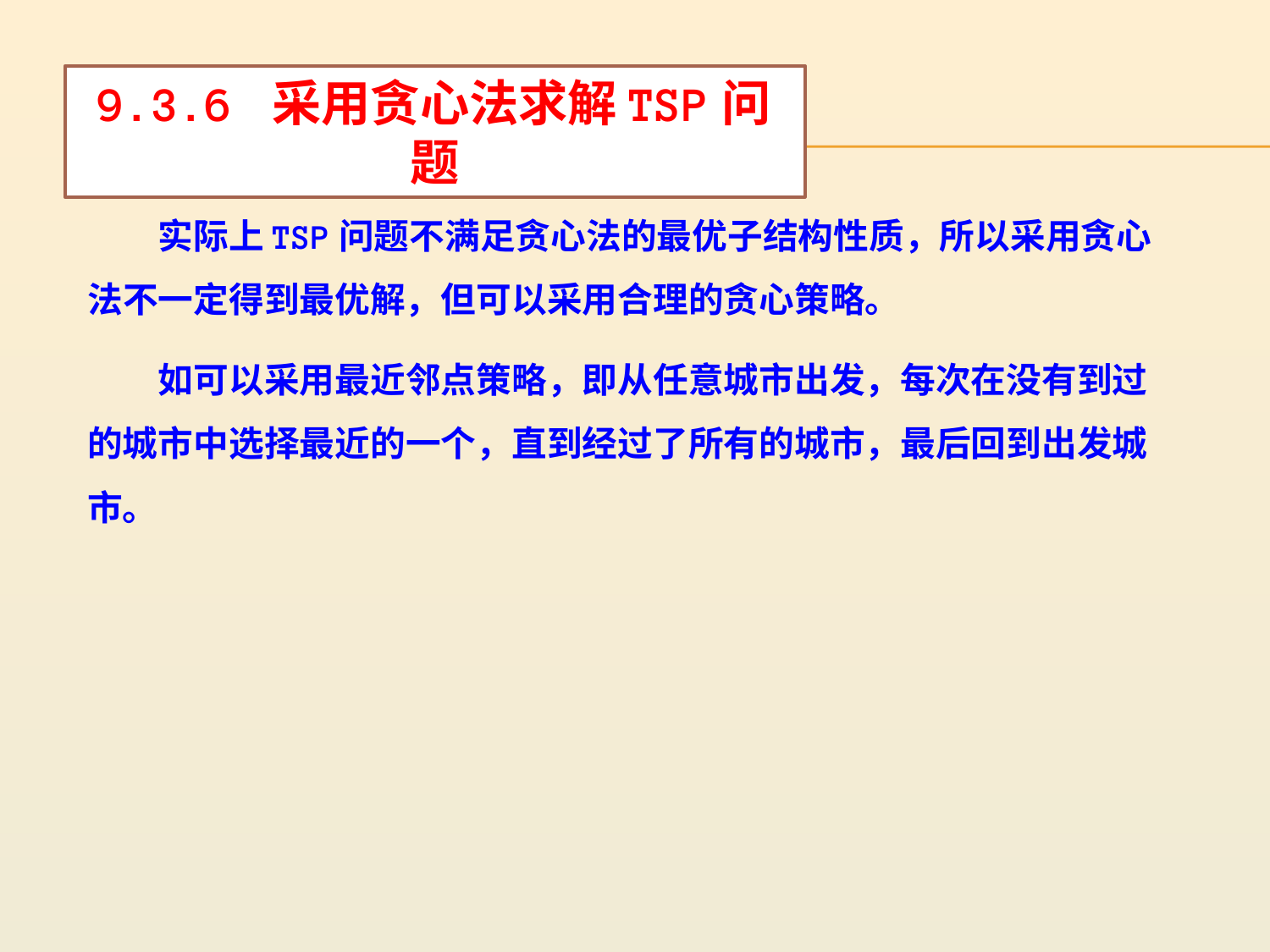

9.3.6 采用贪心法求解TSP问题
　　实际上TSP问题不满足贪心法的最优子结构性质，所以采用贪心法不一定得到最优解，但可以采用合理的贪心策略。
　　如可以采用最近邻点策略，即从任意城市出发，每次在没有到过的城市中选择最近的一个，直到经过了所有的城市，最后回到出发城市。